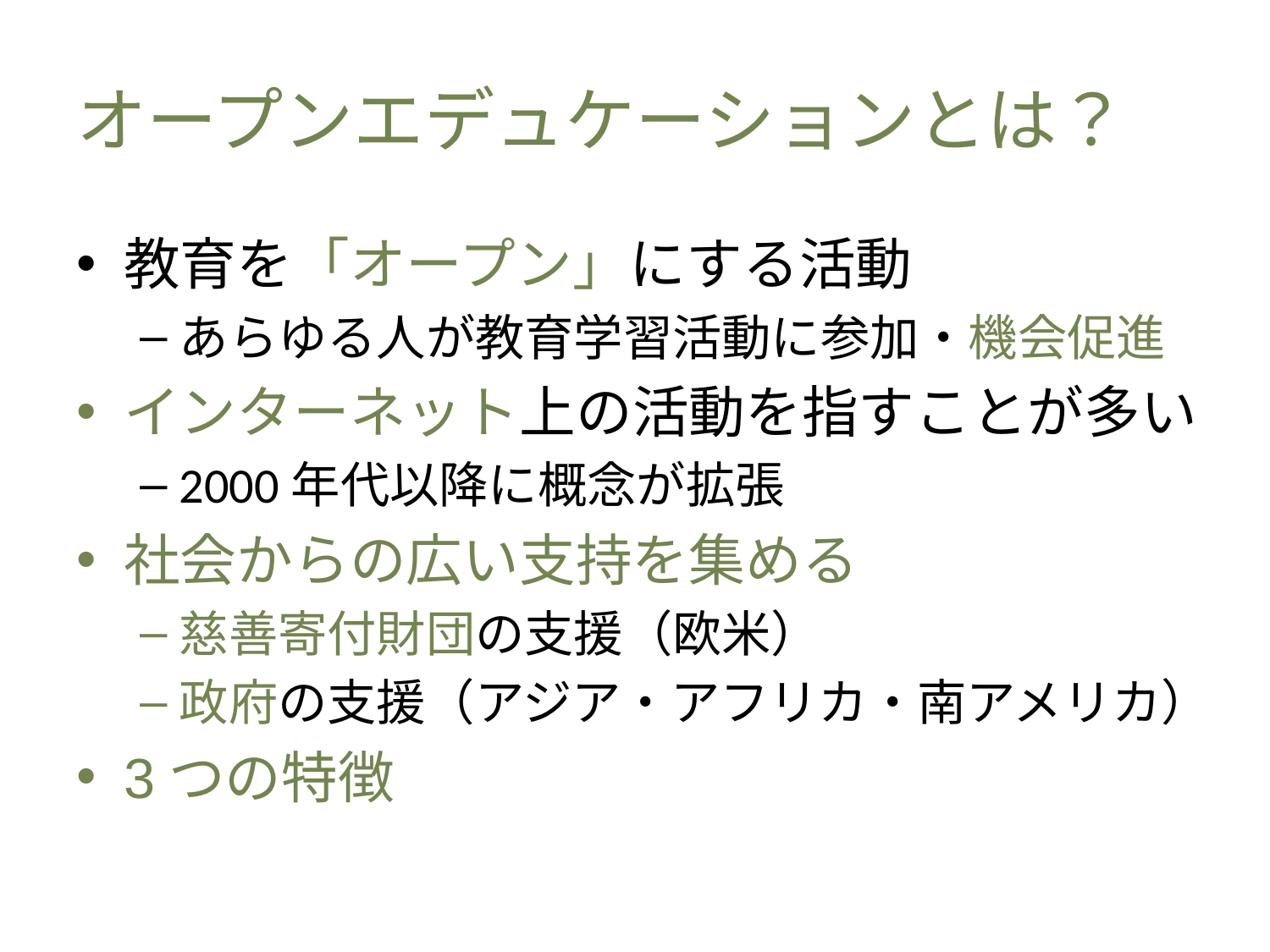

# オープンエデュケーションとは？
教育を「オープン」にする活動
あらゆる人が教育学習活動に参加・機会促進
インターネット上の活動を指すことが多い
2000年代以降に概念が拡張
社会からの広い支持を集める
慈善寄付財団の支援（欧米）
政府の支援（アジア・アフリカ・南アメリカ）
3つの特徴